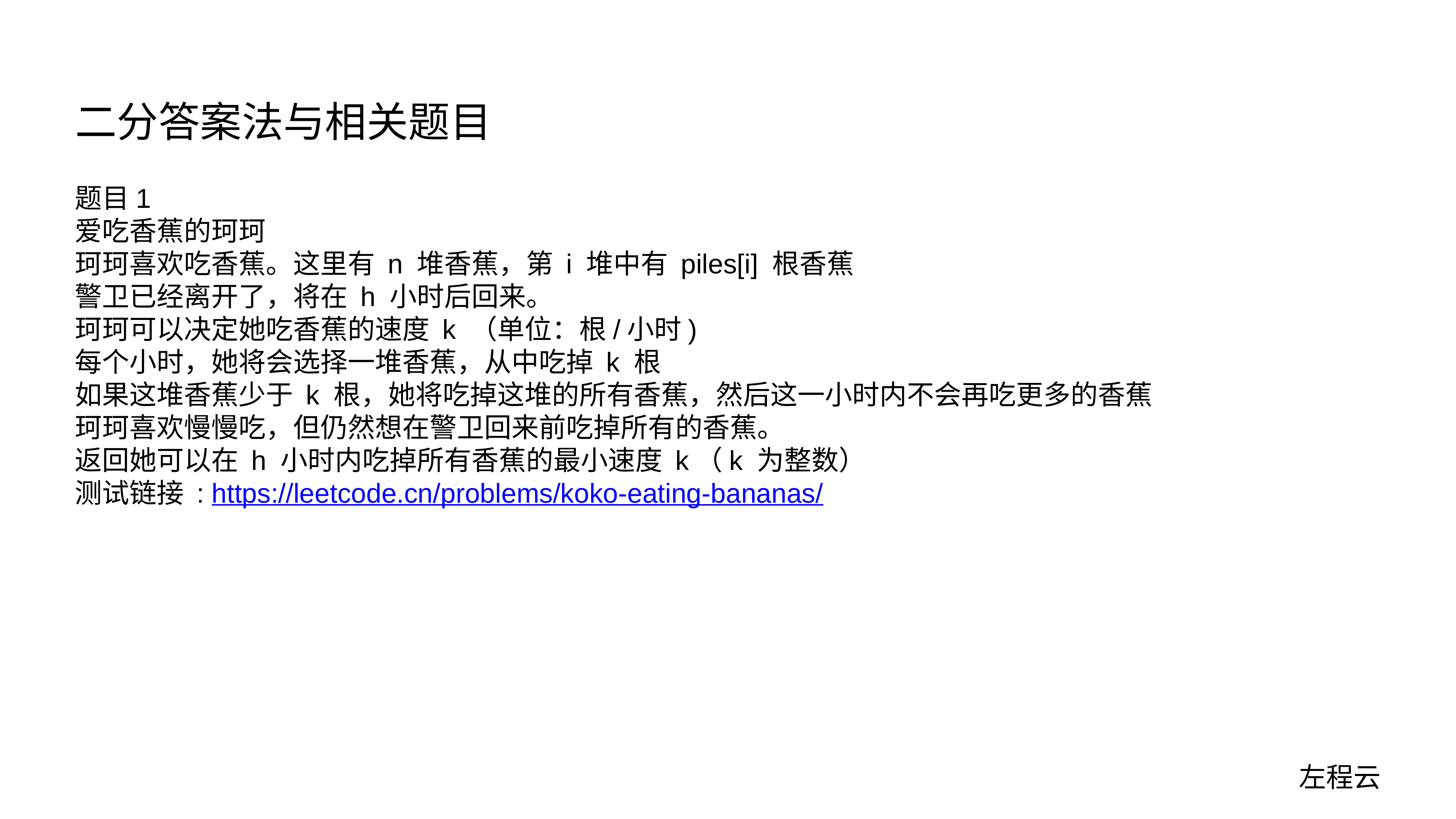

# 二分答案法与相关题目
题目1
爱吃香蕉的珂珂
珂珂喜欢吃香蕉。这里有 n 堆香蕉，第 i 堆中有 piles[i] 根香蕉
警卫已经离开了，将在 h 小时后回来。
珂珂可以决定她吃香蕉的速度 k （单位：根/小时)
每个小时，她将会选择一堆香蕉，从中吃掉 k 根
如果这堆香蕉少于 k 根，她将吃掉这堆的所有香蕉，然后这一小时内不会再吃更多的香蕉
珂珂喜欢慢慢吃，但仍然想在警卫回来前吃掉所有的香蕉。
返回她可以在 h 小时内吃掉所有香蕉的最小速度 k（k 为整数）
测试链接 : https://leetcode.cn/problems/koko-eating-bananas/
左程云